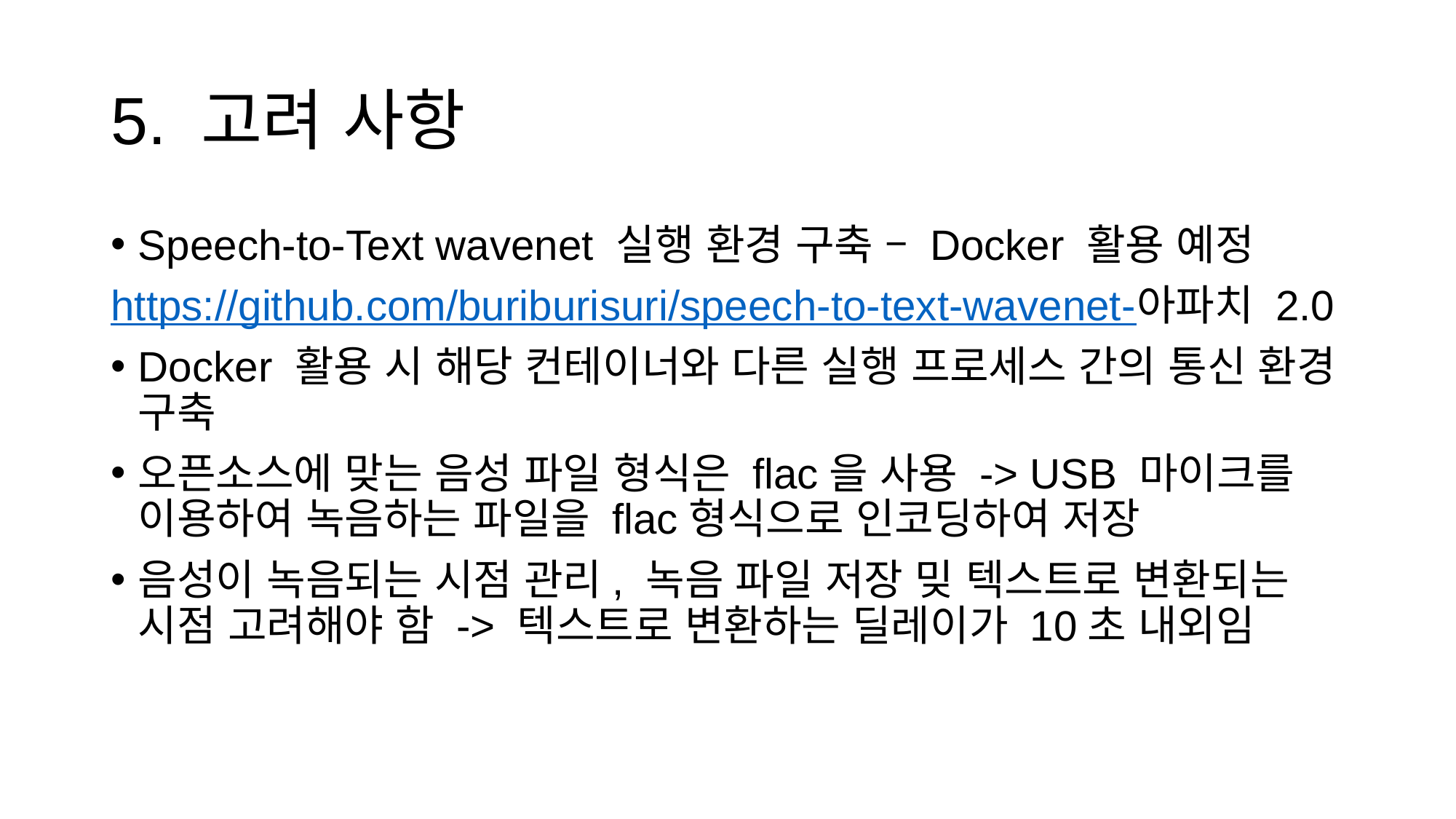

# 5. 고려 사항
Speech-to-Text wavenet 실행 환경 구축 – Docker 활용 예정
https://github.com/buriburisuri/speech-to-text-wavenet-아파치 2.0
Docker 활용 시 해당 컨테이너와 다른 실행 프로세스 간의 통신 환경 구축
오픈소스에 맞는 음성 파일 형식은 flac을 사용 -> USB 마이크를 이용하여 녹음하는 파일을 flac형식으로 인코딩하여 저장
음성이 녹음되는 시점 관리, 녹음 파일 저장 밎 텍스트로 변환되는 시점 고려해야 함 -> 텍스트로 변환하는 딜레이가 10초 내외임